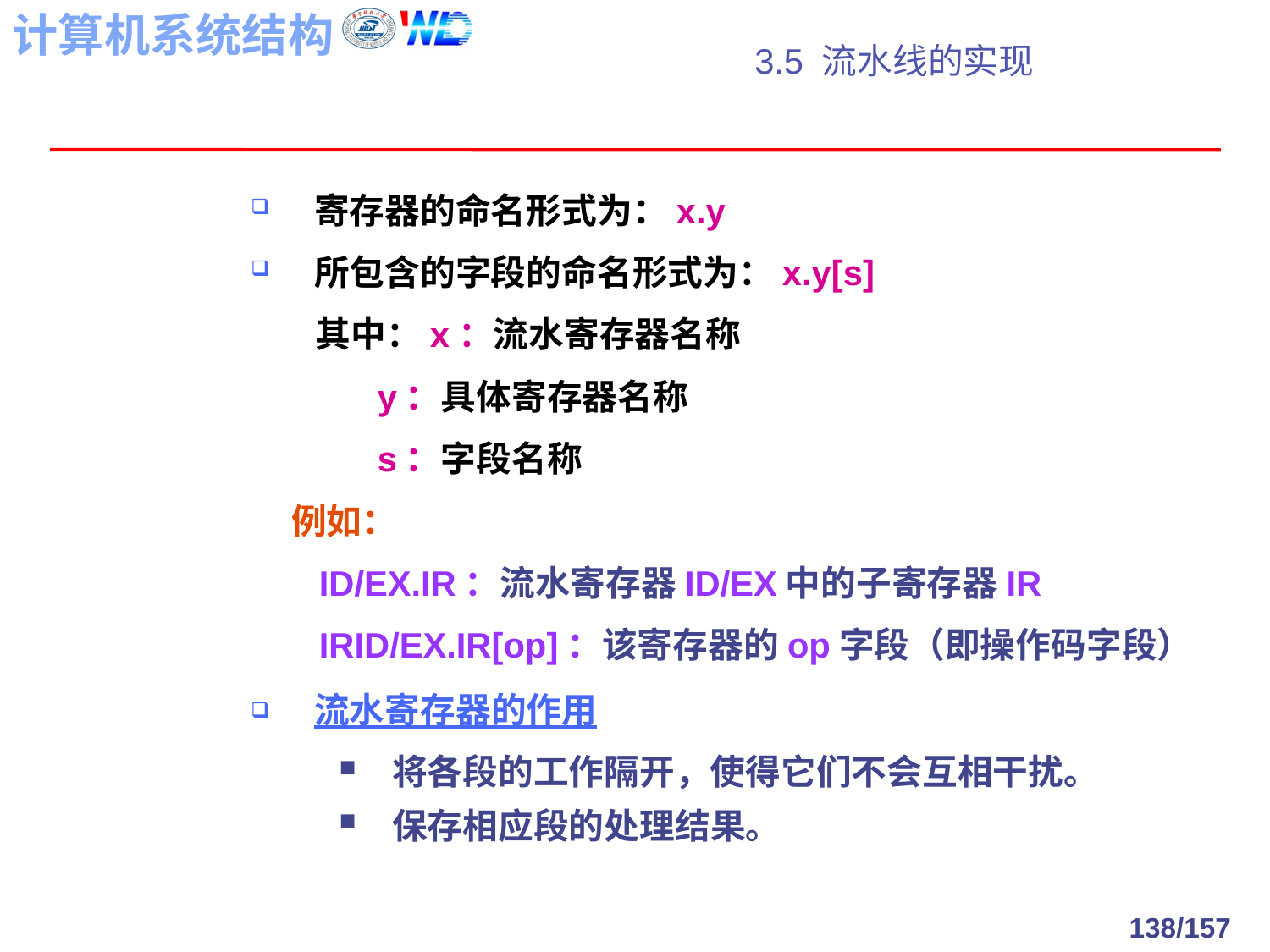

# 3.5 流水线的实现
寄存器的命名形式为：x.y
所包含的字段的命名形式为：x.y[s]
       其中：x：流水寄存器名称
             y：具体寄存器名称
             s：字段名称
    例如：
       ID/EX.IR：流水寄存器ID/EX中的子寄存器IR
       IRID/EX.IR[op]：该寄存器的op字段（即操作码字段）
流水寄存器的作用
将各段的工作隔开，使得它们不会互相干扰。
保存相应段的处理结果。